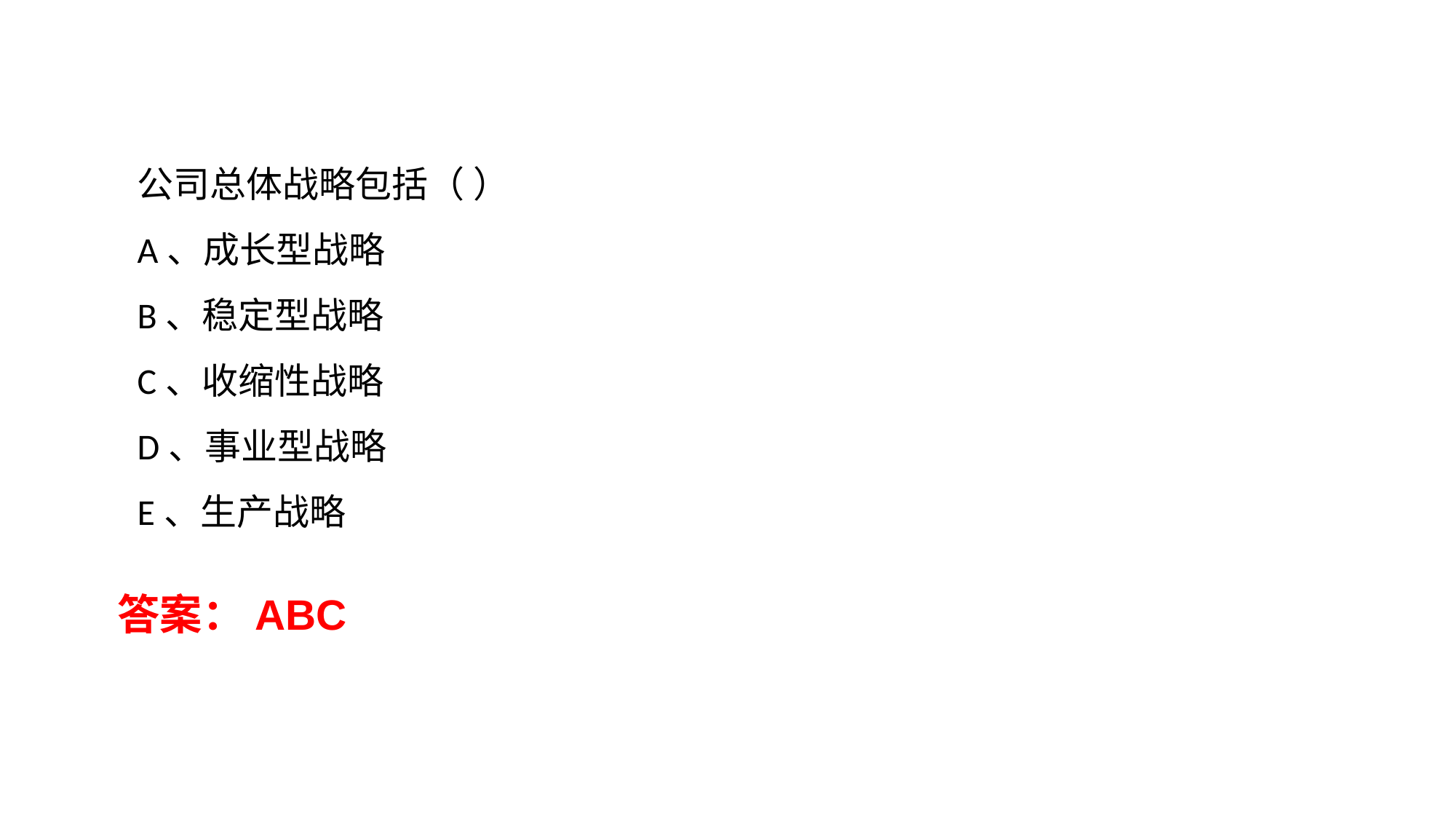

公司总体战略包括（ ）
A、成长型战略
B、稳定型战略
C、收缩性战略
D、事业型战略
E、生产战略
答案：ABC